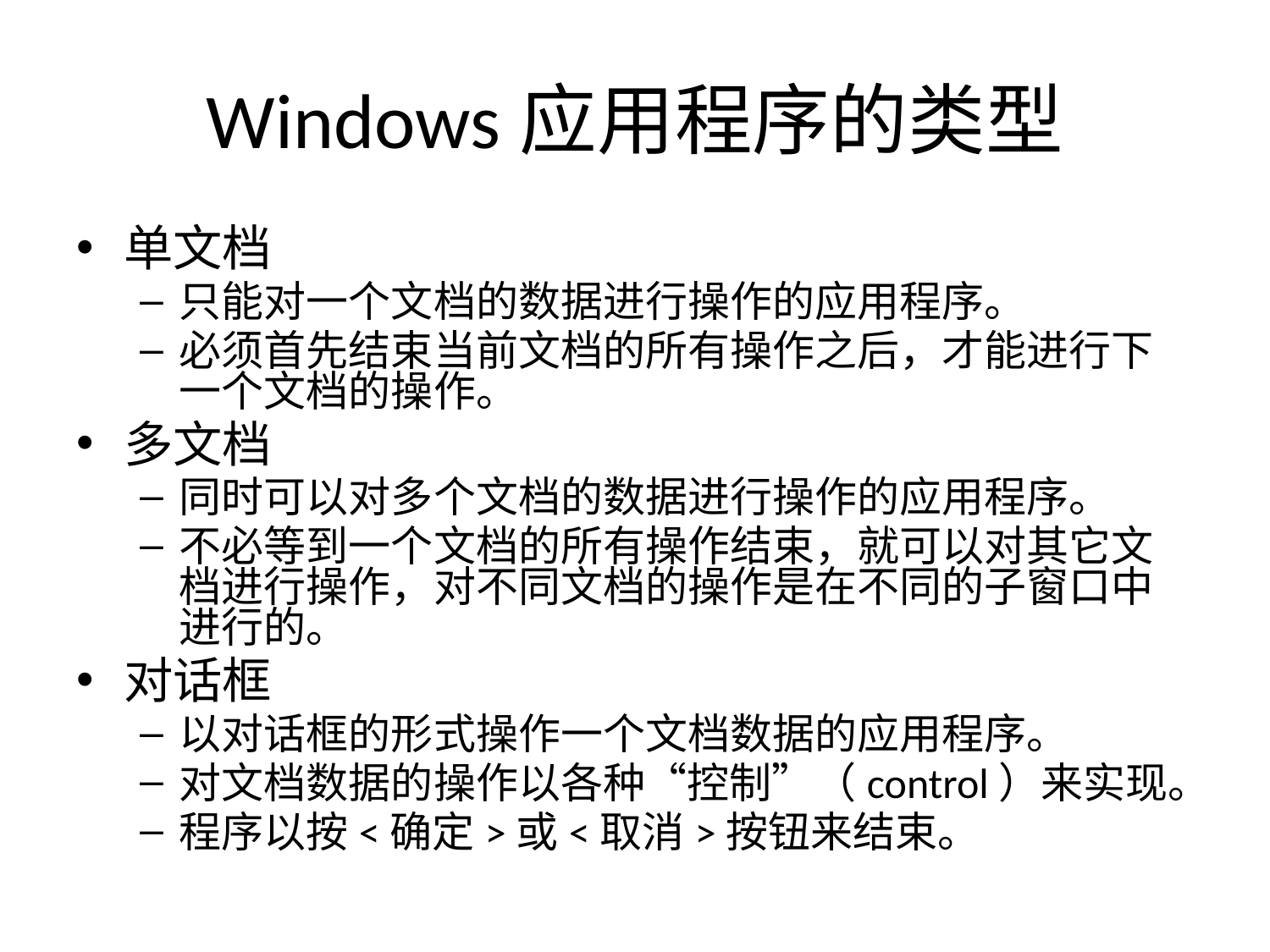

# Windows应用程序的类型
单文档
只能对一个文档的数据进行操作的应用程序。
必须首先结束当前文档的所有操作之后，才能进行下一个文档的操作。
多文档
同时可以对多个文档的数据进行操作的应用程序。
不必等到一个文档的所有操作结束，就可以对其它文档进行操作，对不同文档的操作是在不同的子窗口中进行的。
对话框
以对话框的形式操作一个文档数据的应用程序。
对文档数据的操作以各种“控制”（control）来实现。
程序以按<确定>或<取消>按钮来结束。